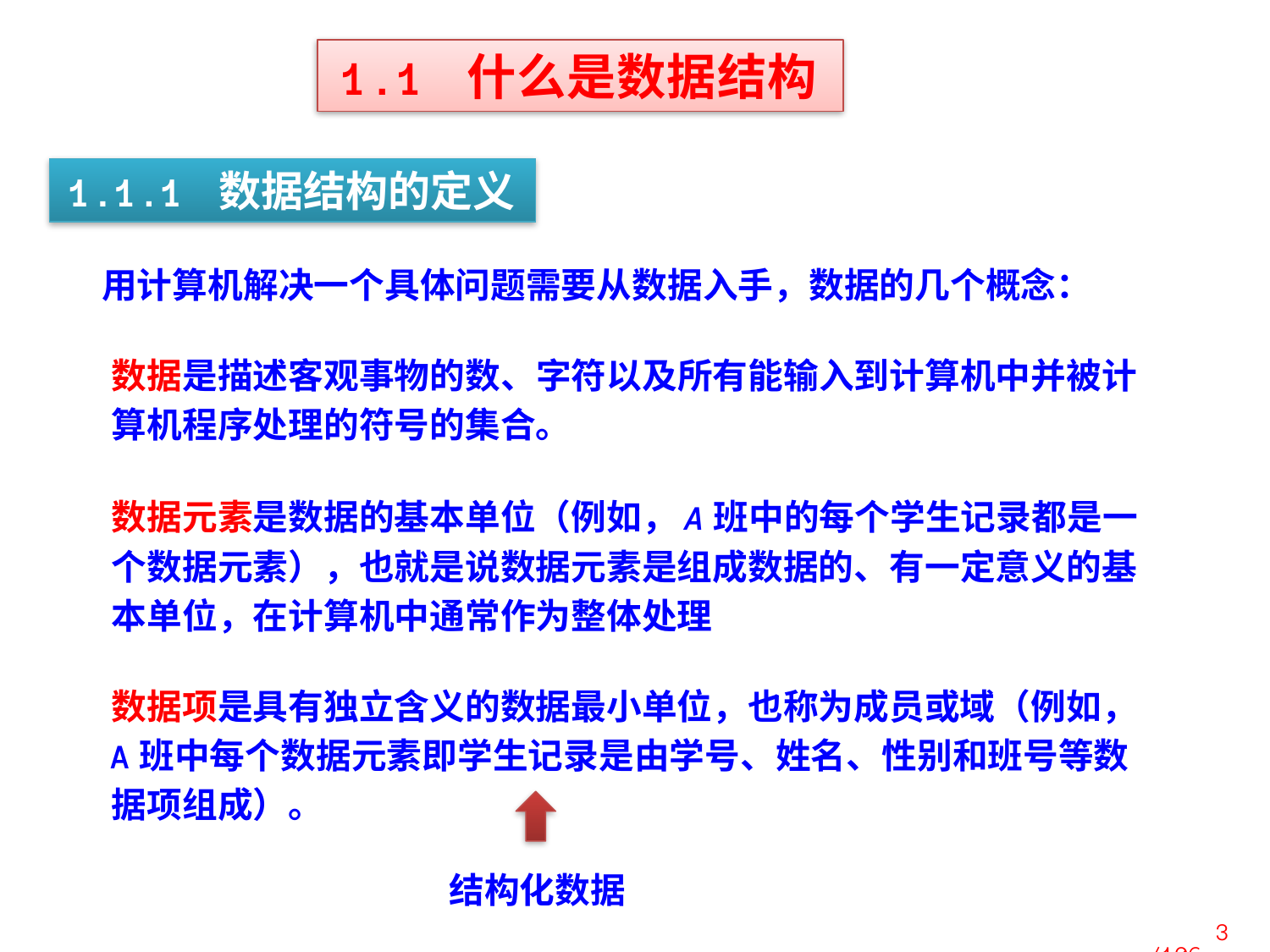

1.1 什么是数据结构
1.1.1 数据结构的定义
用计算机解决一个具体问题需要从数据入手，数据的几个概念：
数据是描述客观事物的数、字符以及所有能输入到计算机中并被计算机程序处理的符号的集合。
数据元素是数据的基本单位（例如，A班中的每个学生记录都是一个数据元素），也就是说数据元素是组成数据的、有一定意义的基本单位，在计算机中通常作为整体处理
数据项是具有独立含义的数据最小单位，也称为成员或域（例如，A班中每个数据元素即学生记录是由学号、姓名、性别和班号等数据项组成）。

结构化数据
                 3/106